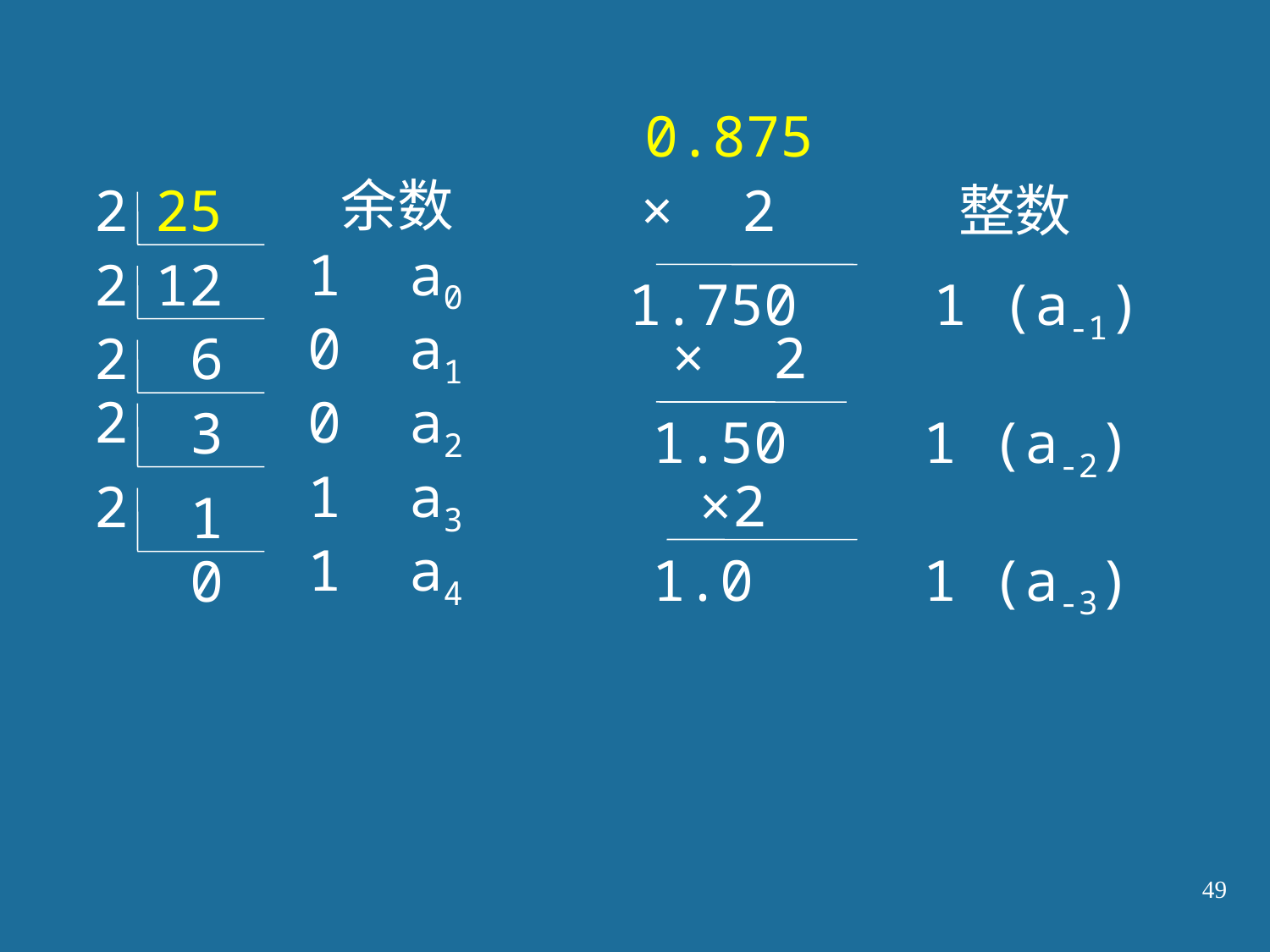

0.875
余数
2
25
×  2     整数

1  a0
2
12

1.750    1 (a-1)

0  a1
×  2
2
6

2
0  a2
3

1.50    1 (a-2)

1  a3
×2
2

1

1  a4
1.0     1 (a-3)
0

49